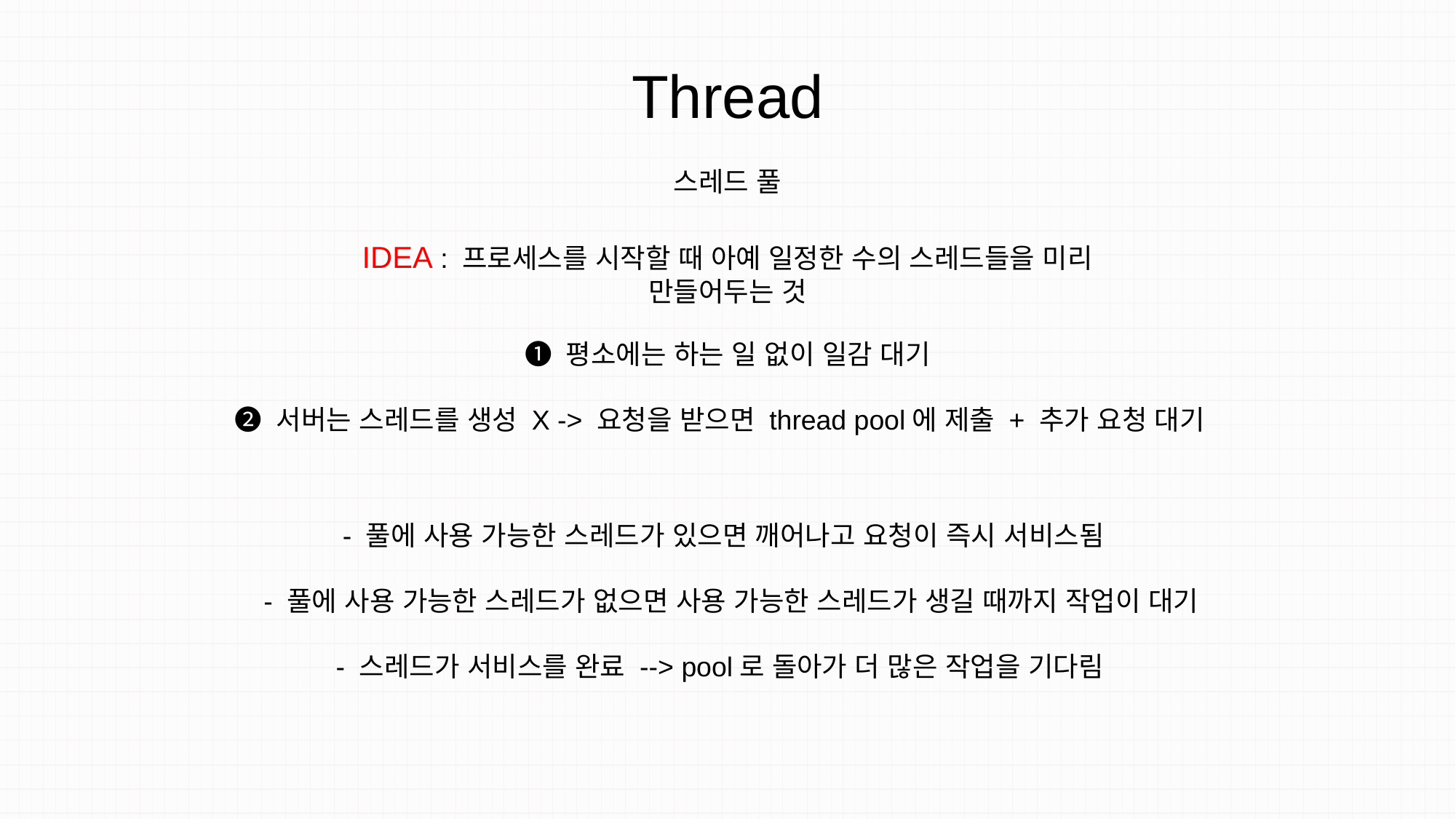

Thread
스레드 풀
IDEA : 프로세스를 시작할 때 아예 일정한 수의 스레드들을 미리 만들어두는 것
➊ 평소에는 하는 일 없이 일감 대기

➋ 서버는 스레드를 생성 X -> 요청을 받으면 thread pool에 제출 + 추가 요청 대기
- 풀에 사용 가능한 스레드가 있으면 깨어나고 요청이 즉시 서비스됨

 - 풀에 사용 가능한 스레드가 없으면 사용 가능한 스레드가 생길 때까지 작업이 대기

- 스레드가 서비스를 완료 --> pool로 돌아가 더 많은 작업을 기다림